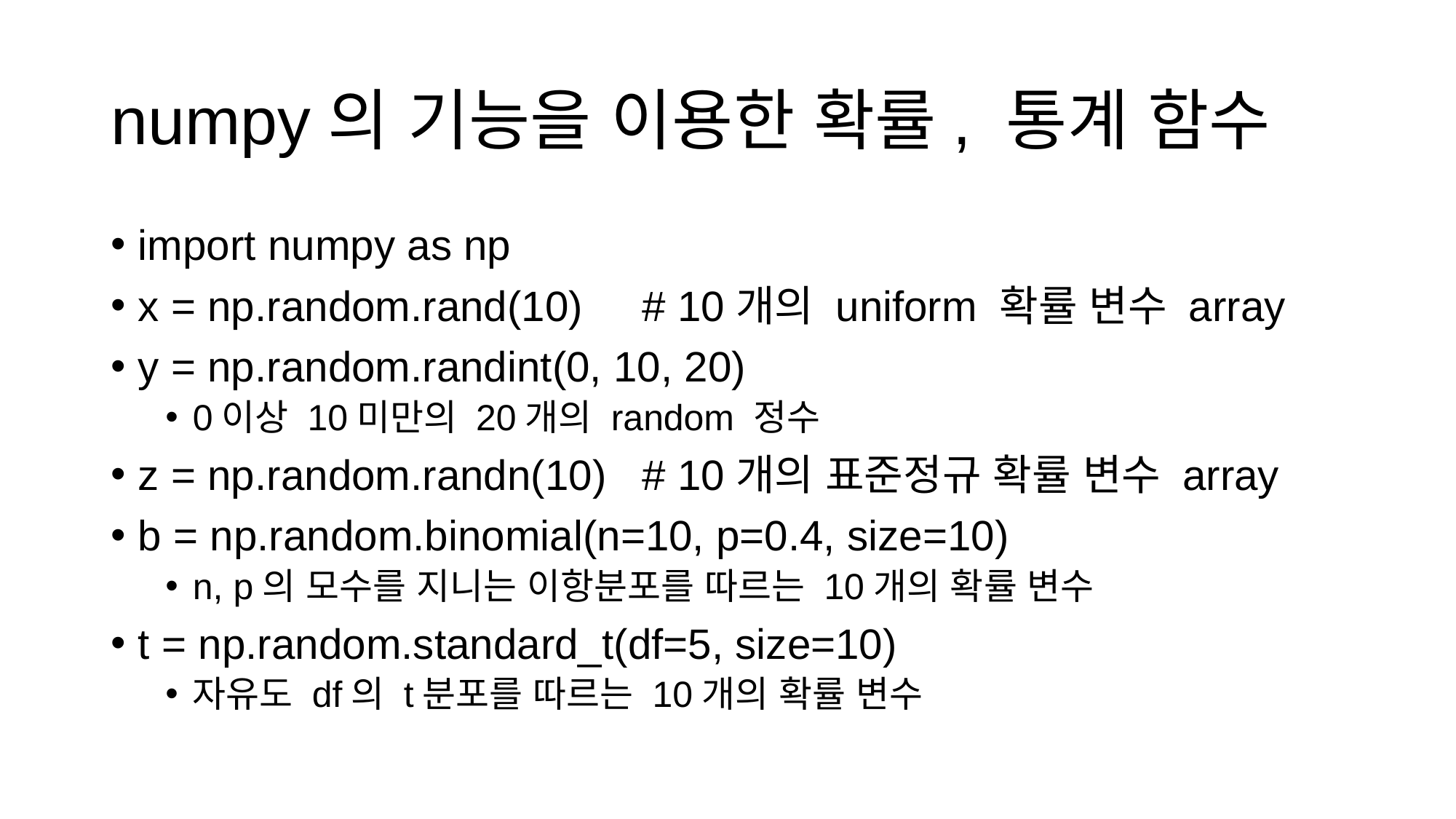

# numpy의 기능을 이용한 확률, 통계 함수
import numpy as np
x = np.random.rand(10)     # 10개의 uniform 확률 변수 array
y = np.random.randint(0, 10, 20)
0이상 10미만의 20개의 random 정수
z = np.random.randn(10)   # 10개의 표준정규 확률 변수 array
b = np.random.binomial(n=10, p=0.4, size=10)
n, p의 모수를 지니는 이항분포를 따르는 10개의 확률 변수
t = np.random.standard_t(df=5, size=10)
자유도 df의 t분포를 따르는 10개의 확률 변수